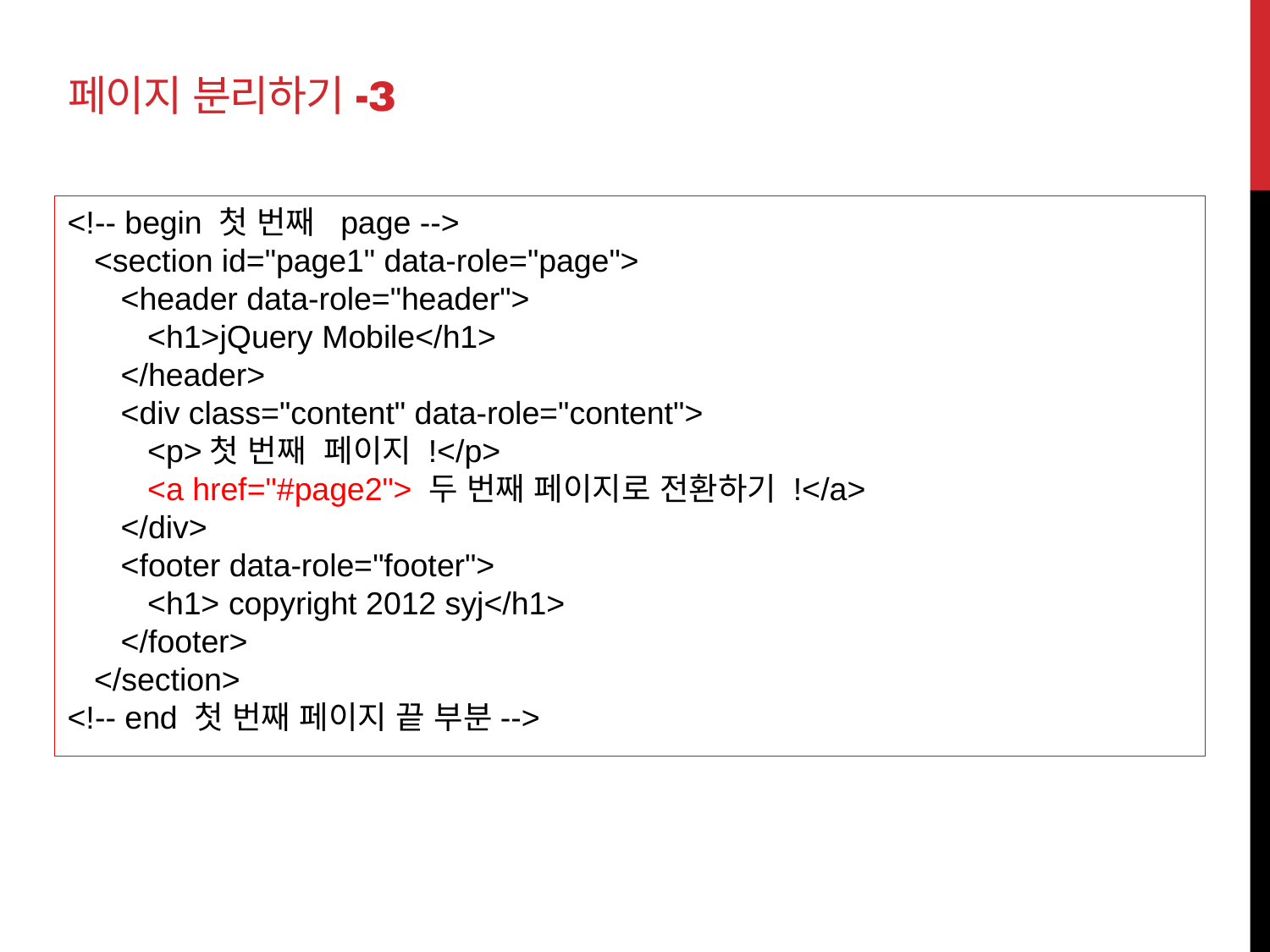

# 페이지 분리하기-3
<!-- begin 첫 번째  page -->
   <section id="page1" data-role="page">
      <header data-role="header">
         <h1>jQuery Mobile</h1>
      </header>
      <div class="content" data-role="content">
         <p>첫 번째  페이지 !</p>
         <a href="#page2"> 두 번째 페이지로 전환하기 !</a>
      </div>
      <footer data-role="footer">
         <h1> copyright 2012 syj</h1>
      </footer>
   </section>
<!-- end 첫 번째 페이지 끝 부분-->